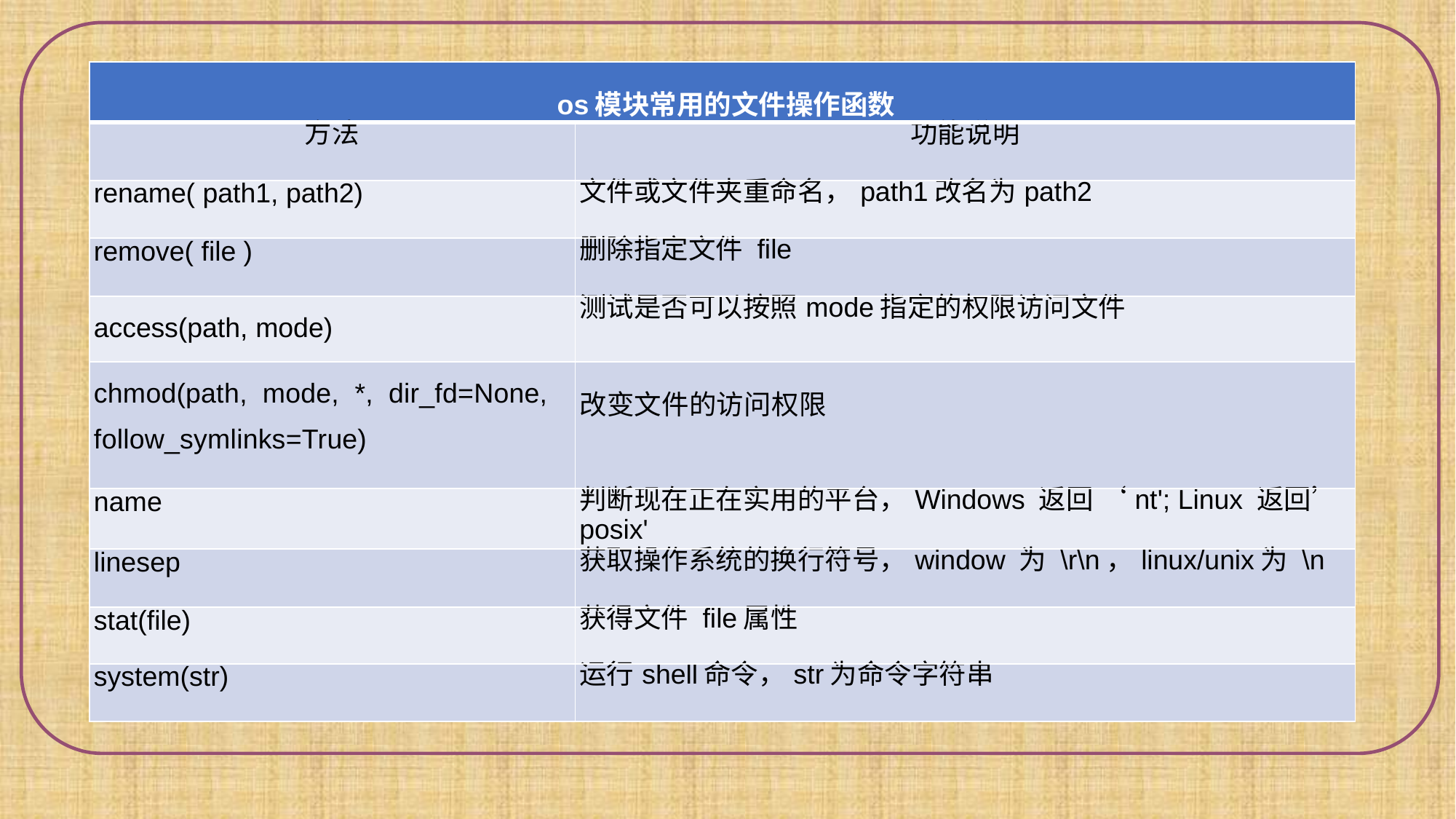

#
| os模块常用的文件操作函数 |  |
| --- | --- |
| 方法 | 功能说明 |
| rename( path1, path2) | 文件或文件夹重命名，path1改名为path2 |
| remove( file ) | 删除指定文件 file |
| access(path, mode) | 测试是否可以按照mode指定的权限访问文件 |
| chmod(path, mode, \*, dir\_fd=None, follow\_symlinks=True) | 改变文件的访问权限 |
| name | 判断现在正在实用的平台，Windows 返回 ‘nt'; Linux 返回’posix' |
| linesep | 获取操作系统的换行符号，window 为 \r\n，linux/unix为 \n |
| stat(file) | 获得文件 file属性 |
| system(str) | 运行shell命令，str为命令字符串 |